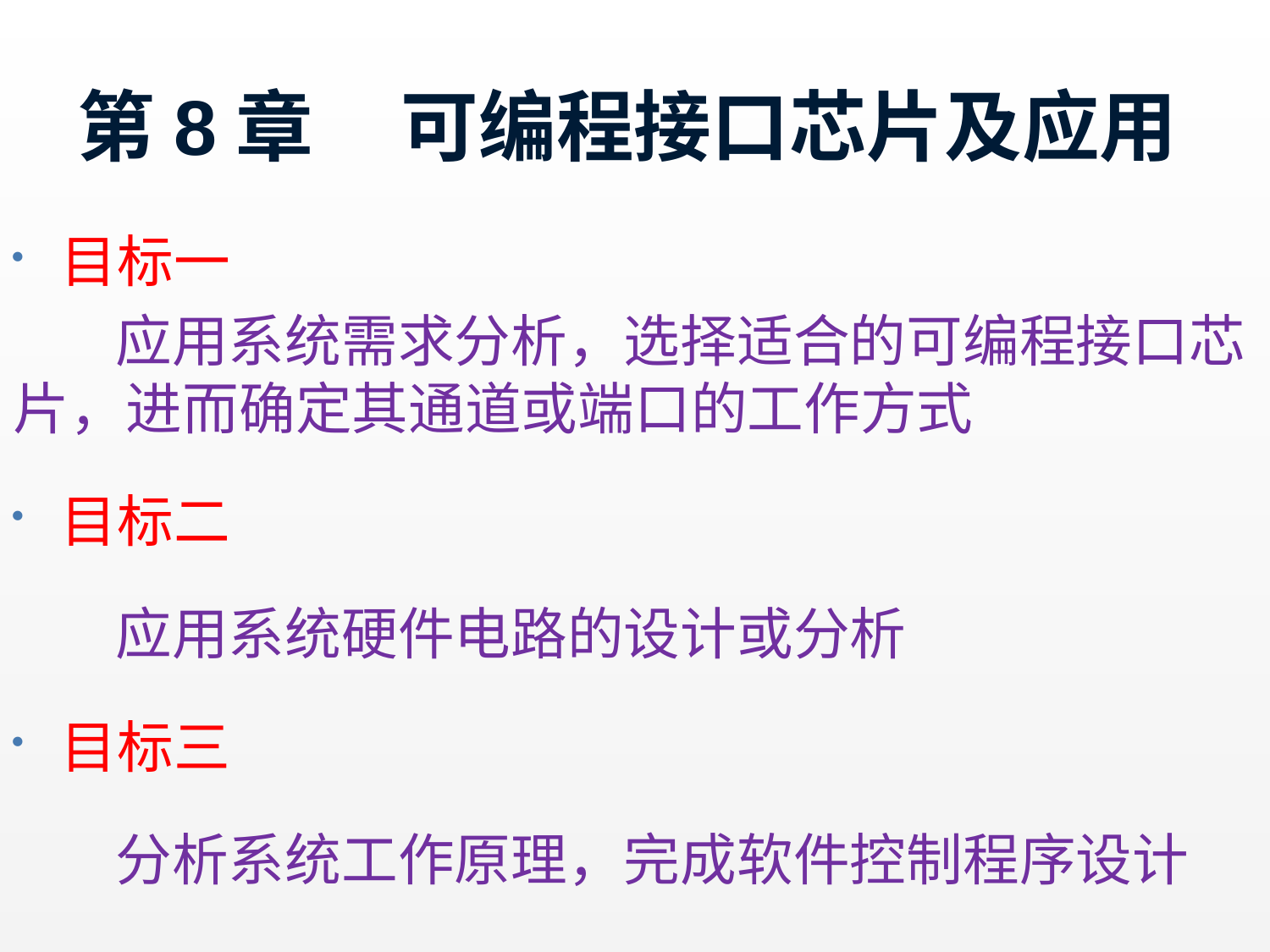

第8章     可编程接口芯片及应用
目标一
       应用系统需求分析，选择适合的可编程接口芯片，进而确定其通道或端口的工作方式
目标二
       应用系统硬件电路的设计或分析
目标三
       分析系统工作原理，完成软件控制程序设计